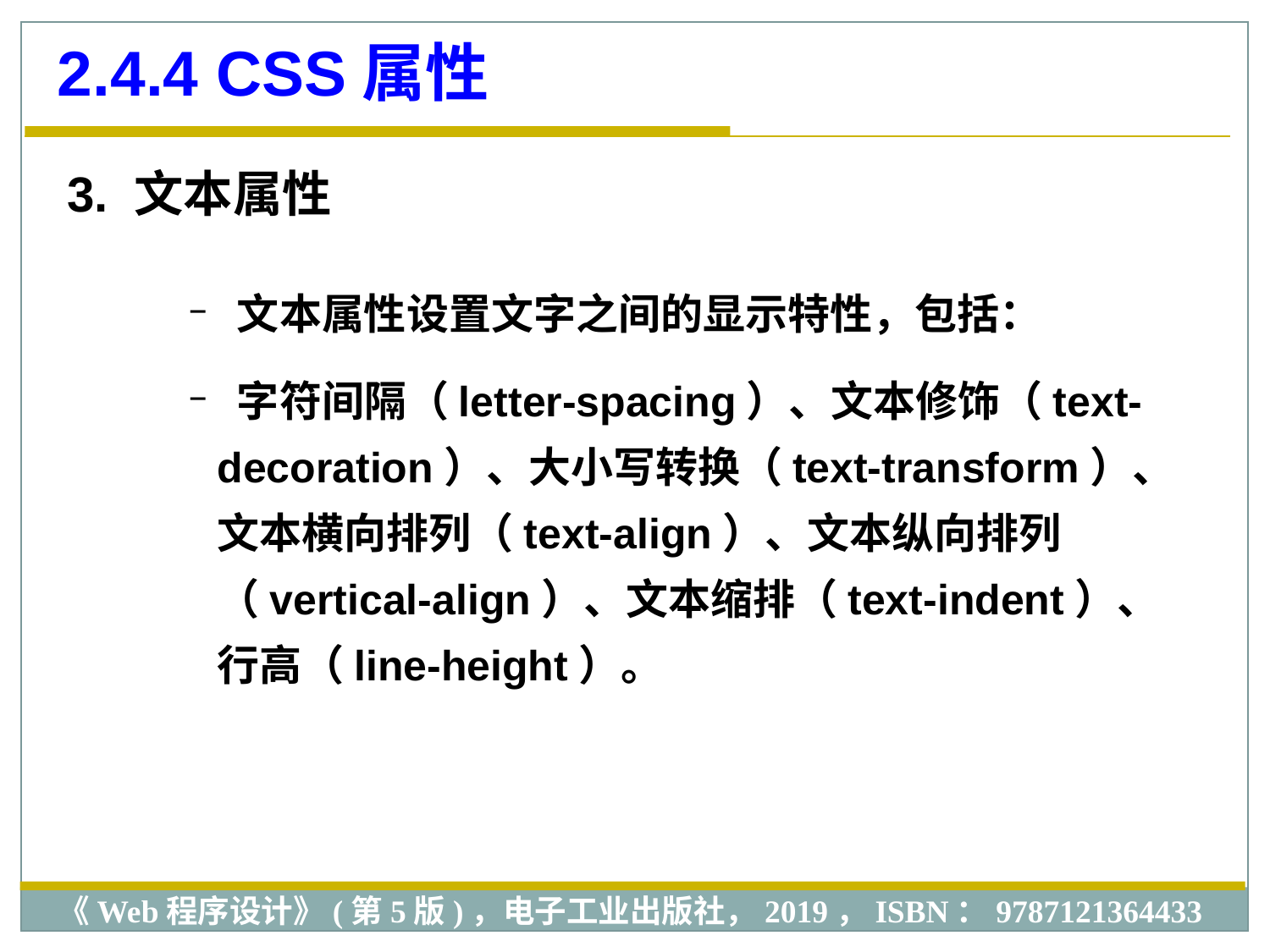

2.4.4 CSS属性
3. 文本属性
 文本属性设置文字之间的显示特性，包括：
 字符间隔（letter-spacing）、文本修饰（text-decoration）、大小写转换（text-transform）、文本横向排列（text-align）、文本纵向排列（vertical-align）、文本缩排（text-indent）、行高（line-height）。